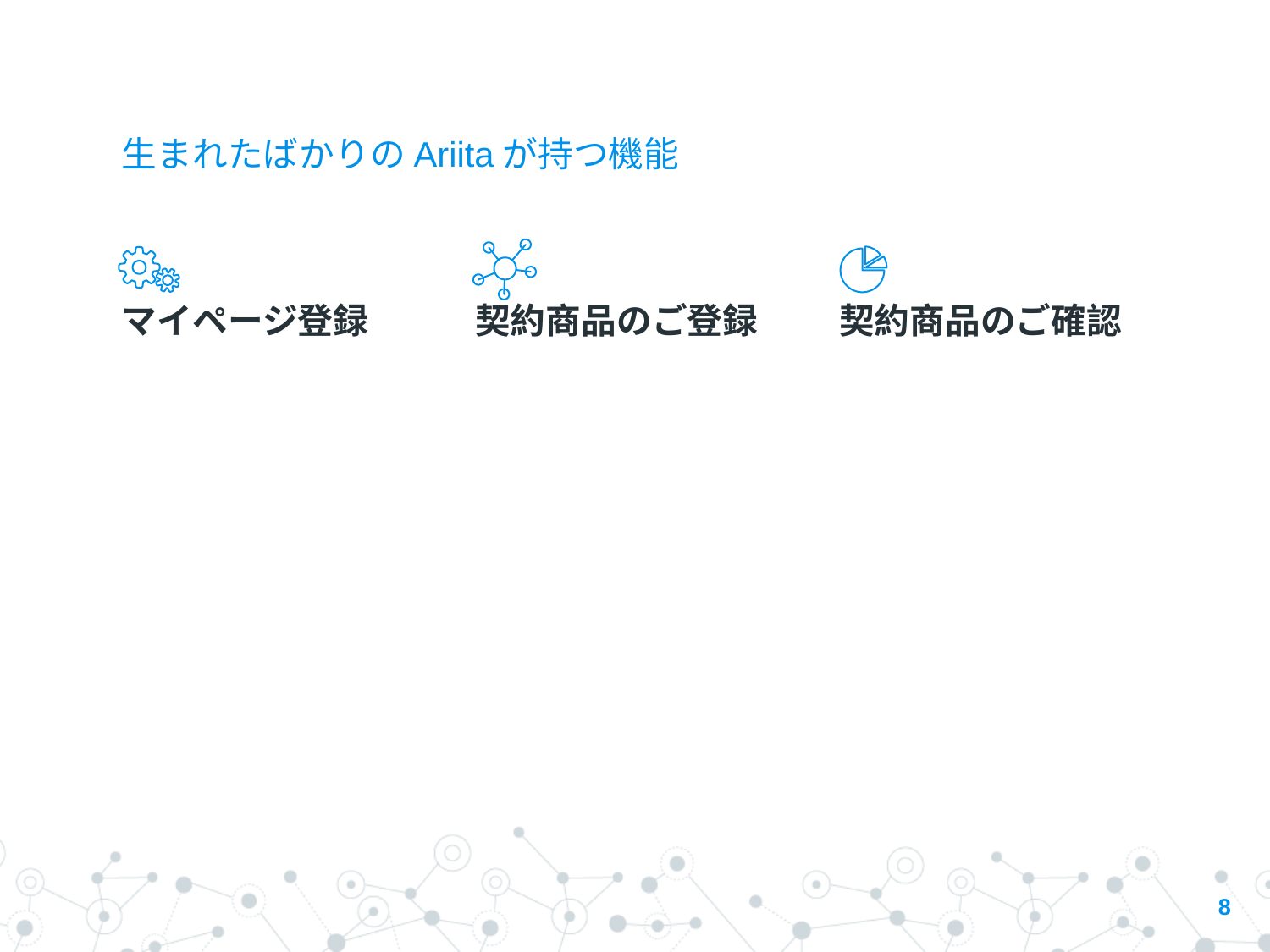

# 生まれたばかりのAriitaが持つ機能

マイページ登録
契約商品のご登録
契約商品のご確認
8